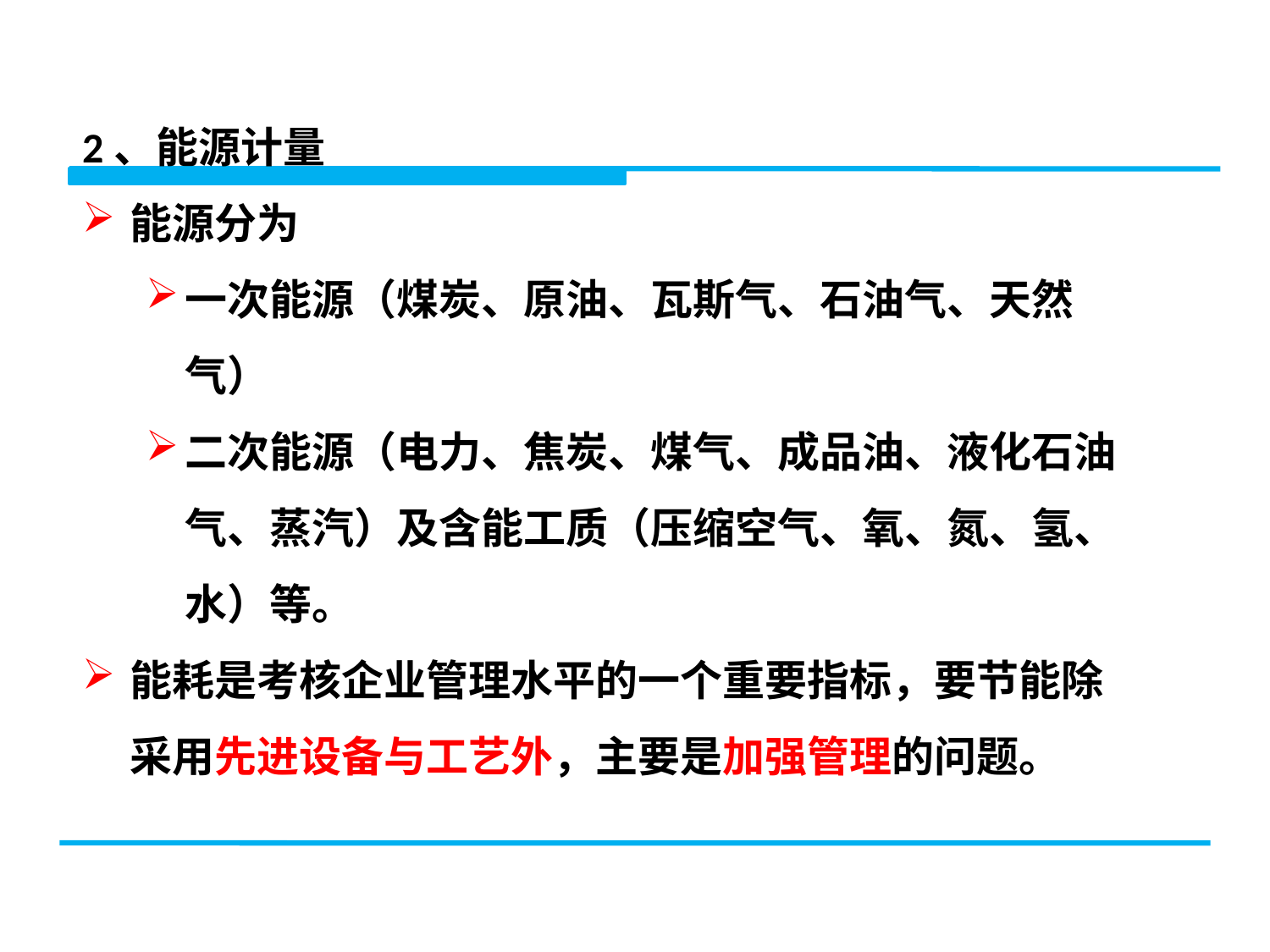

2、能源计量
能源分为
一次能源（煤炭、原油、瓦斯气、石油气、天然气）
二次能源（电力、焦炭、煤气、成品油、液化石油气、蒸汽）及含能工质（压缩空气、氧、氮、氢、水）等。
能耗是考核企业管理水平的一个重要指标，要节能除采用先进设备与工艺外，主要是加强管理的问题。